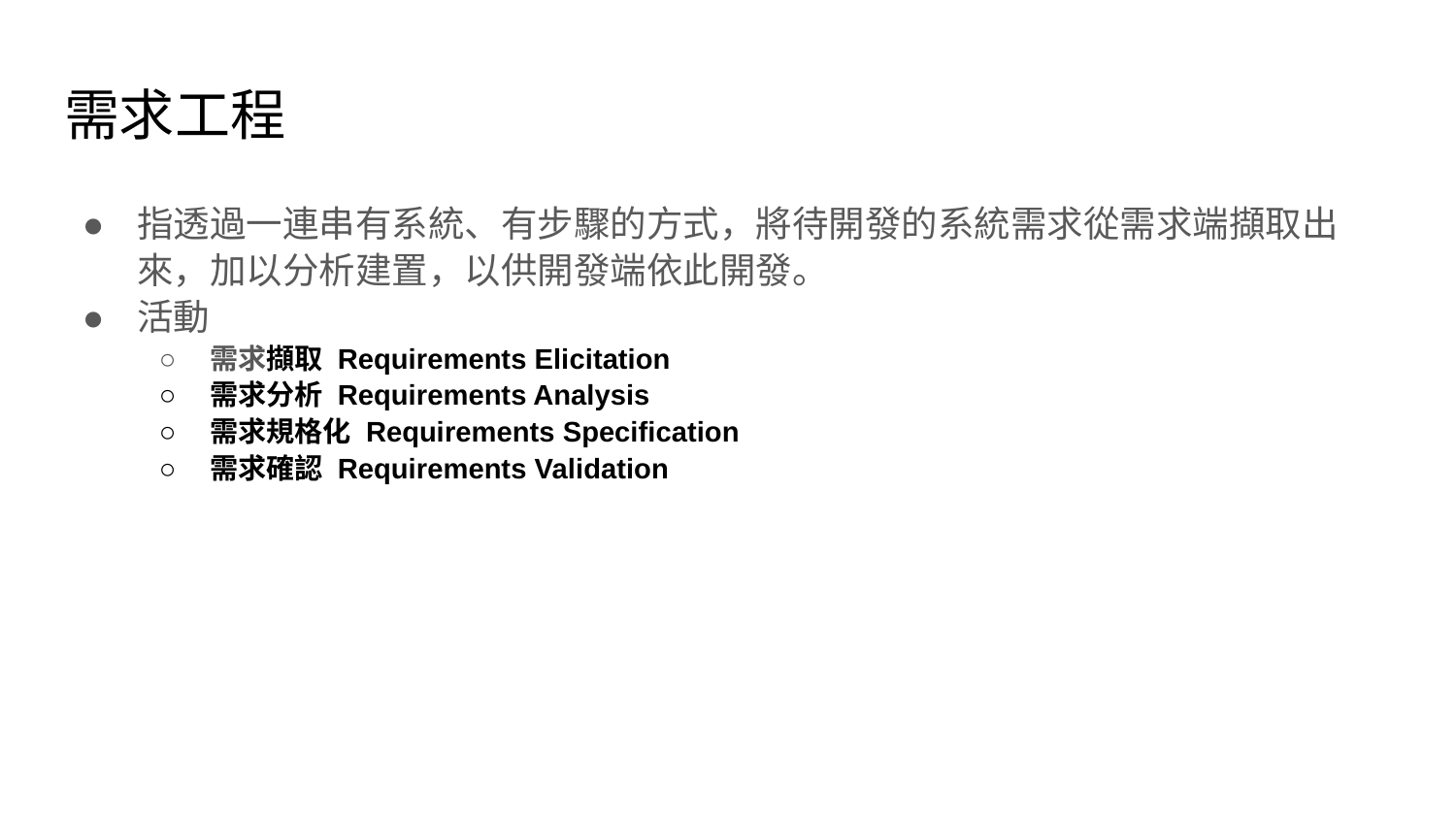

# 需求工程
指透過一連串有系統、有步驟的方式，將待開發的系統需求從需求端擷取出來，加以分析建置，以供開發端依此開發。
活動
需求擷取 Requirements Elicitation
需求分析 Requirements Analysis
需求規格化 Requirements Specification
需求確認 Requirements Validation